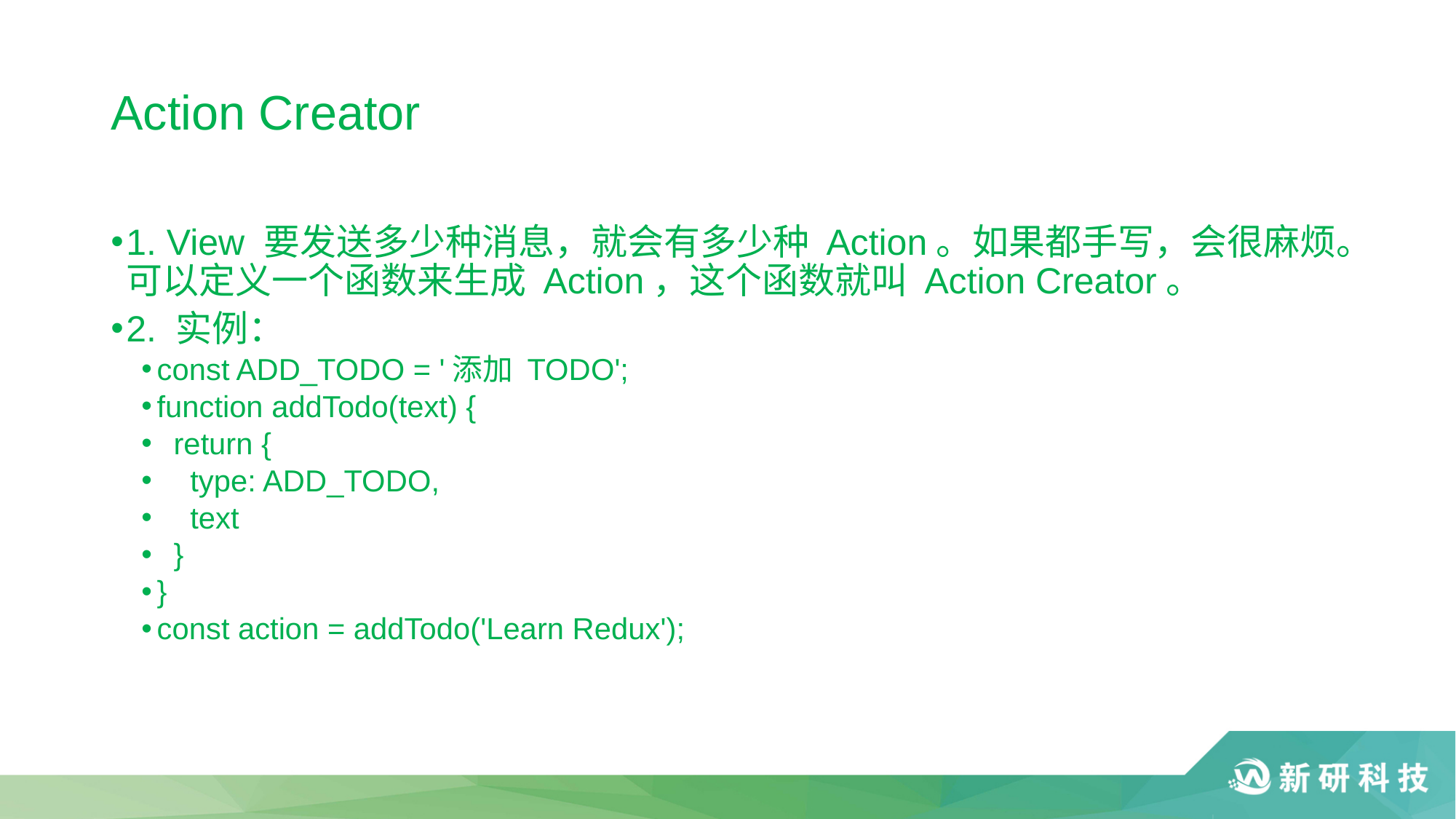

# Action Creator
1. View 要发送多少种消息，就会有多少种 Action。如果都手写，会很麻烦。可以定义一个函数来生成 Action，这个函数就叫 Action Creator。
2. 实例：
const ADD_TODO = '添加 TODO';
function addTodo(text) {
  return {
    type: ADD_TODO,
    text
  }
}
const action = addTodo('Learn Redux');